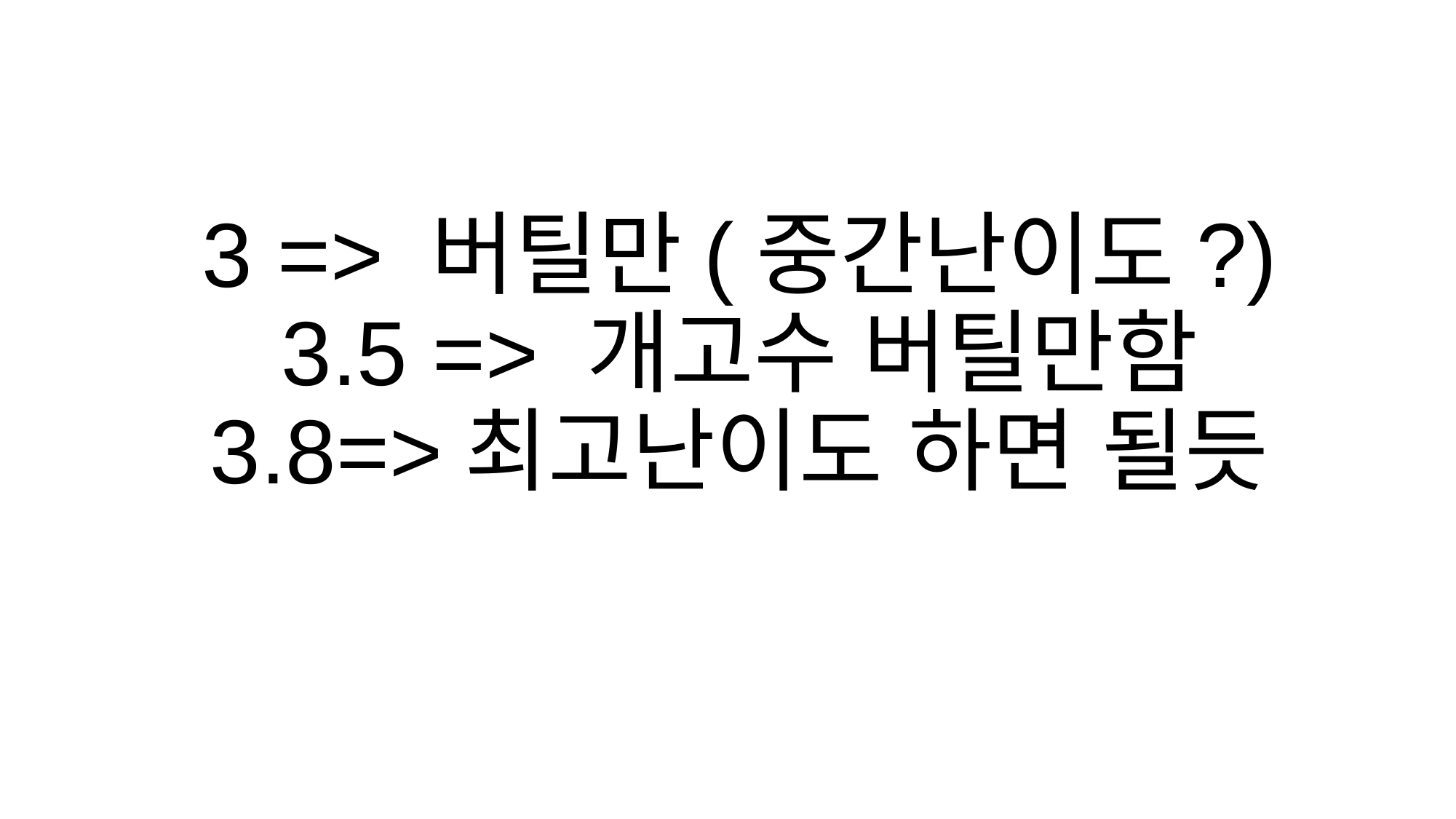

# 3 => 버틸만(중간난이도?) 3.5 => 개고수 버틸만함 3.8=>최고난이도 하면 될듯